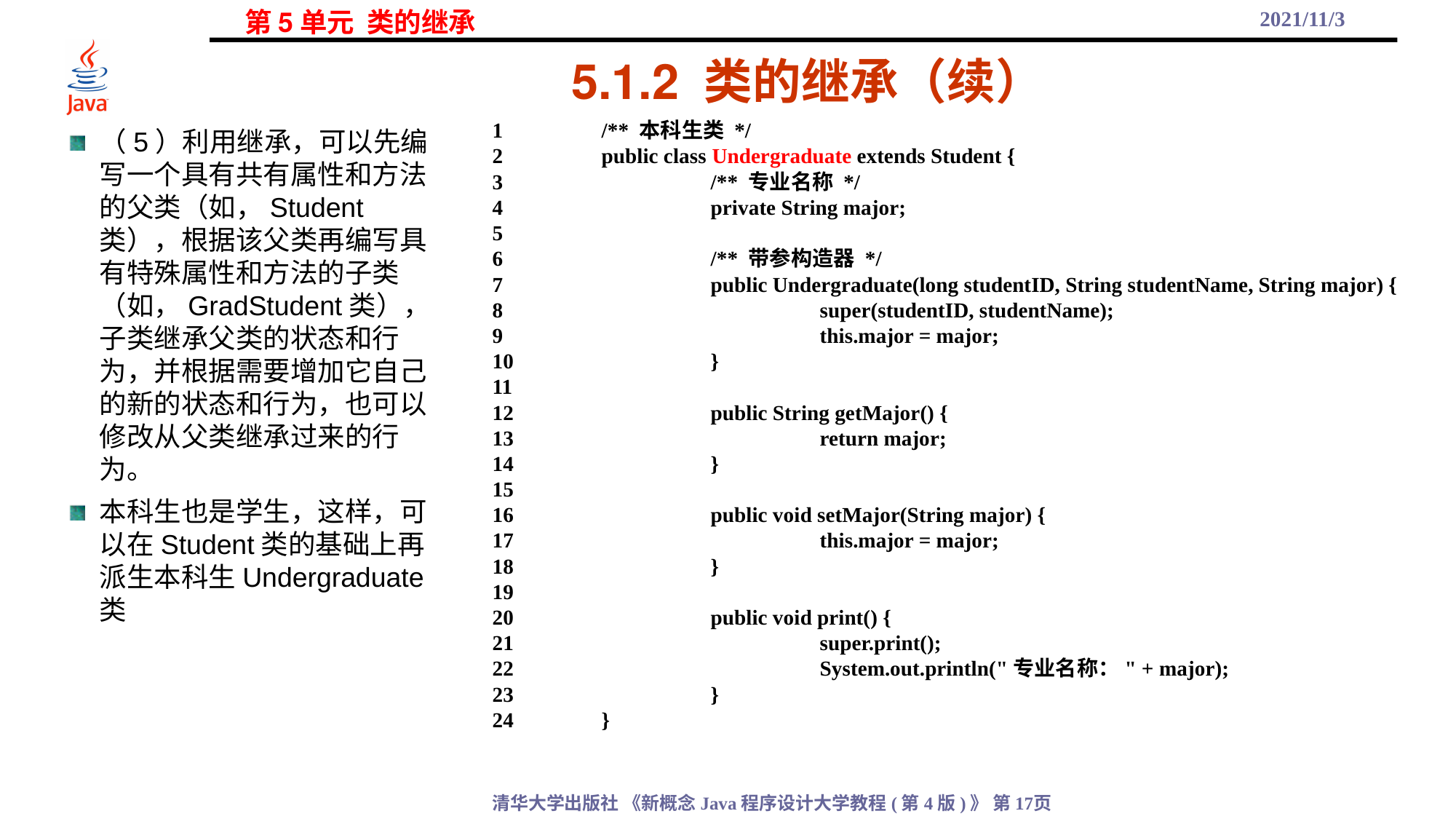

2021/11/3
# 5.1.2 类的继承（续）
（5）利用继承，可以先编写一个具有共有属性和方法的父类（如，Student类），根据该父类再编写具有特殊属性和方法的子类（如，GradStudent类），子类继承父类的状态和行为，并根据需要增加它自己的新的状态和行为，也可以修改从父类继承过来的行为。
本科生也是学生，这样，可以在Student类的基础上再派生本科生Undergraduate类
1	/** 本科生类 */
2	public class Undergraduate extends Student {
3		/** 专业名称 */
4		private String major;
5
6		/** 带参构造器 */
7		public Undergraduate(long studentID, String studentName, String major) {
8			super(studentID, studentName);
9			this.major = major;
10		}
11
12		public String getMajor() {
13			return major;
14		}
15
16		public void setMajor(String major) {
17			this.major = major;
18		}
19
20		public void print() {
21			super.print();
22			System.out.println("专业名称：" + major);
23		}
24	}